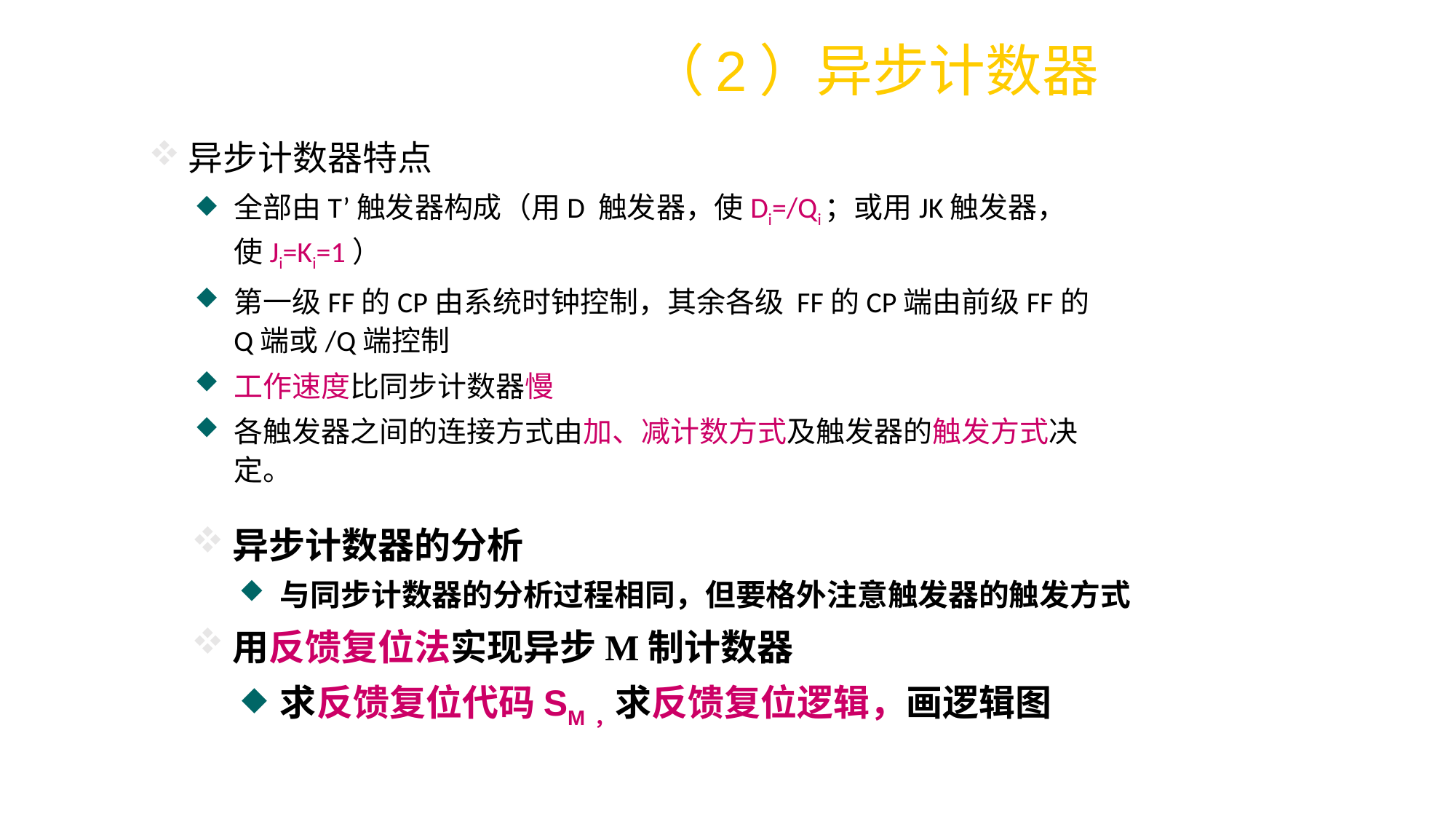

（2）异步计数器
异步计数器特点
全部由T’触发器构成（用D 触发器，使Di=/Qi；或用JK触发器，使Ji=Ki=1）
第一级FF的CP由系统时钟控制，其余各级 FF的CP端由前级FF的Q端或/Q端控制
工作速度比同步计数器慢
各触发器之间的连接方式由加、减计数方式及触发器的触发方式决定。
异步计数器的分析
与同步计数器的分析过程相同，但要格外注意触发器的触发方式
用反馈复位法实现异步M制计数器
求反馈复位代码SM，求反馈复位逻辑，画逻辑图